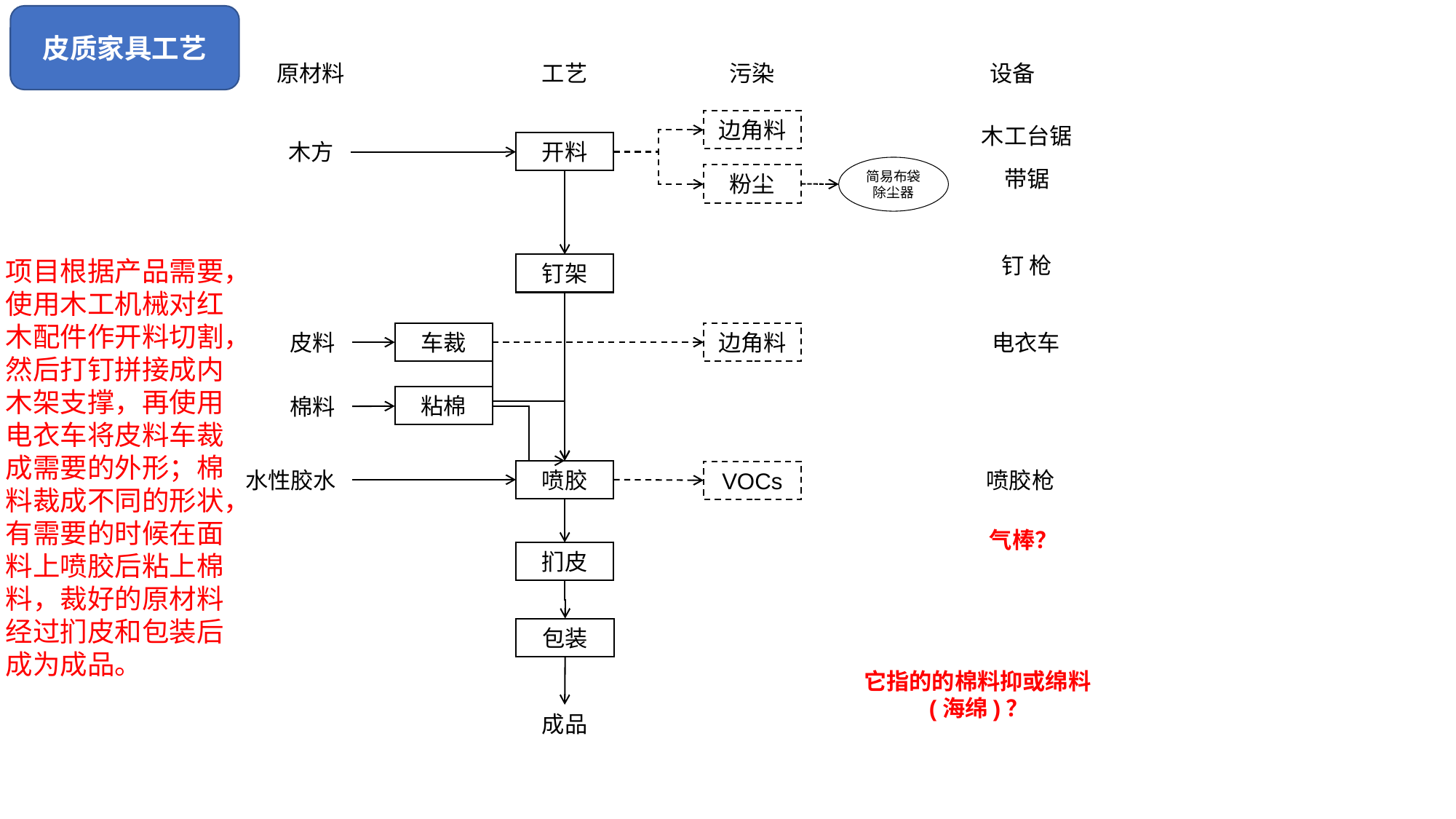

皮质家具工艺
原材料
工艺
污染
设备
边角料
木工台锯
木方
开料
简易布袋除尘器
粉尘
钉 枪
钉架
皮料
车裁
边角料
电衣车
粘棉
棉料
喷胶
扪皮
水性胶水
喷胶枪
VOCs
包装
带锯
项目根据产品需要，使用木工机械对红木配件作开料切割，然后打钉拼接成内木架支撑，再使用电衣车将皮料车裁成需要的外形；棉料裁成不同的形状，有需要的时候在面料上喷胶后粘上棉料，裁好的原材料经过扪皮和包装后成为成品。
气棒？
它指的的棉料抑或绵料(海绵)？
成品